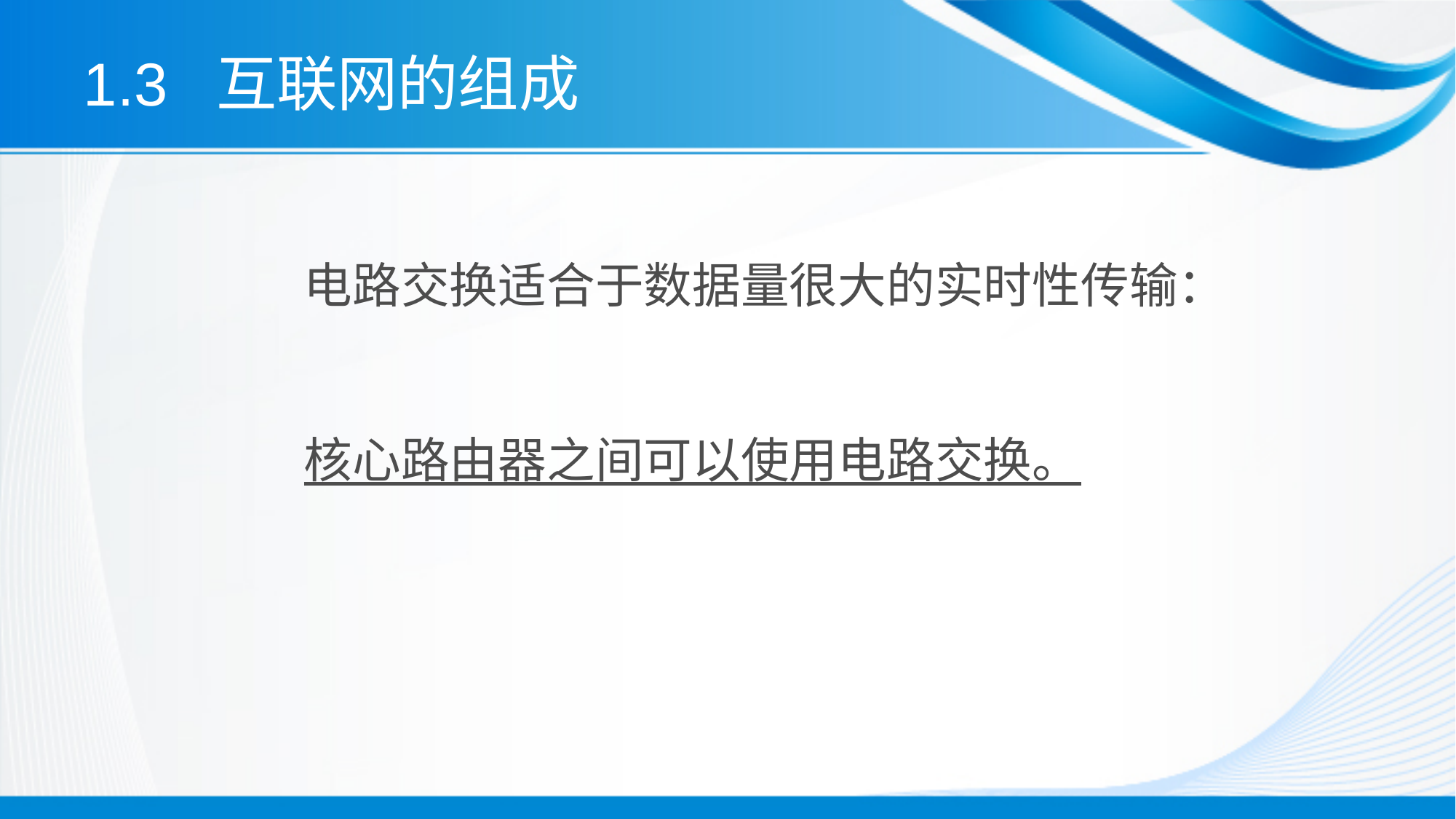

1.3  互联网的组成
电路交换适合于数据量很大的实时性传输：

核心路由器之间可以使用电路交换。